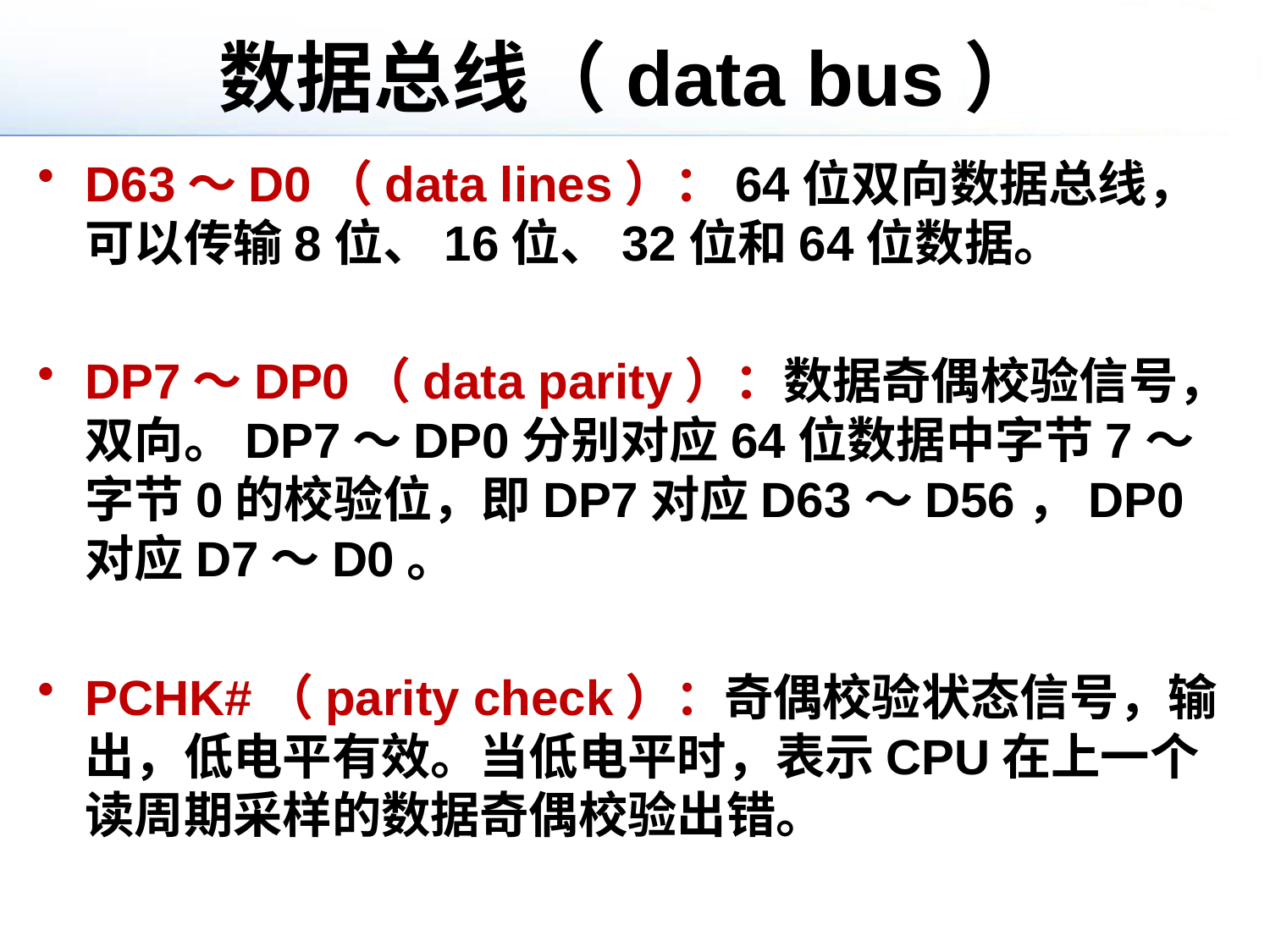

# 数据总线（data bus）
D63～D0（data lines）：64位双向数据总线，可以传输8位、16位、32位和64位数据。

DP7～DP0（data parity）：数据奇偶校验信号，双向。DP7～DP0分别对应64位数据中字节7～字节0的校验位，即DP7对应D63～D56，DP0对应D7～D0。

PCHK#（parity check）：奇偶校验状态信号，输出，低电平有效。当低电平时，表示CPU在上一个读周期采样的数据奇偶校验出错。